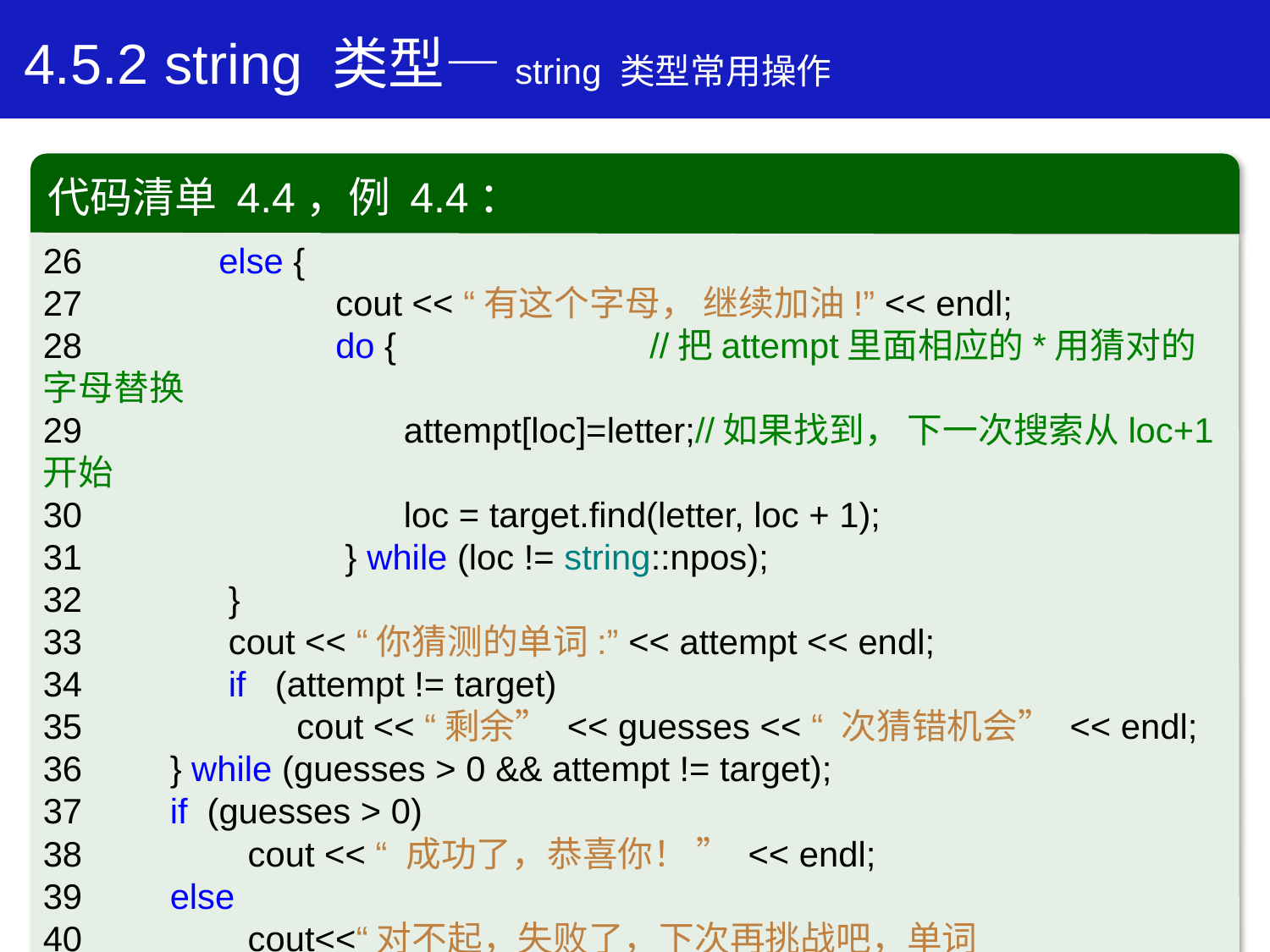

4.5.2 string 类型—string 类型常用操作
代码清单 4.4，例 4.4：
26              else {
27                          cout << “有这个字母， 继续加油!” << endl;
28                          do {                          //把attempt里面相应的*用猜对的字母替换
29                                 attempt[loc]=letter;//如果找到， 下一次搜索从loc+1开始
30                                 loc = target.find(letter, loc + 1);
31                           } while (loc != string::npos);
32               }
33               cout << “你猜测的单词:” << attempt << endl;
34               if   (attempt != target)
35                      cout << “剩余” << guesses << “ 次猜错机会” << endl;
36         } while (guesses > 0 && attempt != target);
37         if  (guesses > 0)
38                 cout << “ 成功了，恭喜你！ ” << endl;
39         else
40                 cout<<“对不起，失败了，下次再挑战吧，单词是"<<target<<endl;
41     }
学习目标
89